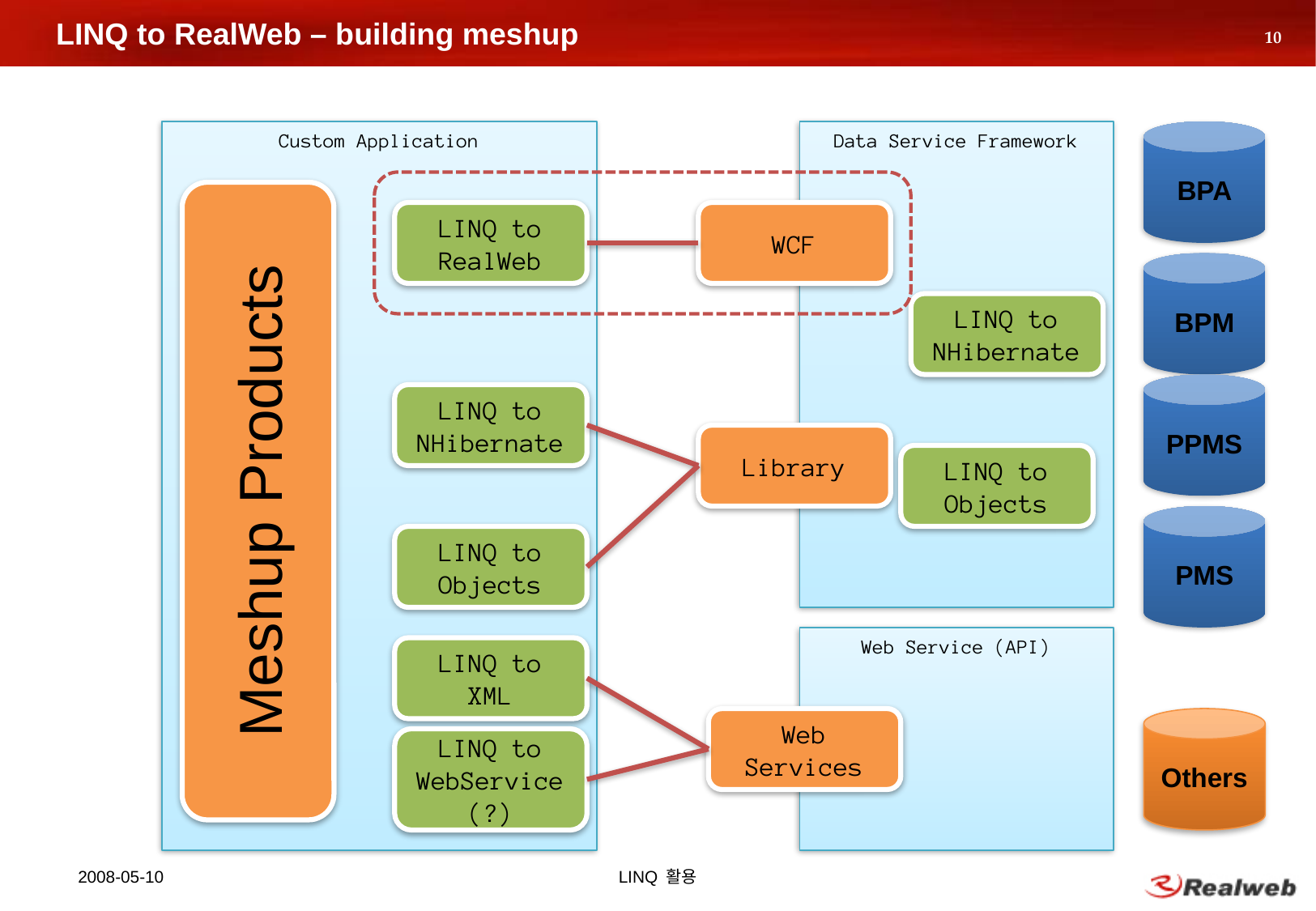

# LINQ to RealWeb – building meshup
10
Custom Application
Data Service Framework
BPA

Meshup Products
LINQ to RealWeb
WCF
BPM
LINQ to NHibernate
PPMS
LINQ to NHibernate
Library
LINQ to Objects
PMS
LINQ to Objects
Web Service (API)
LINQ to XML
Web Services
Others
LINQ to WebService(?)
2008-05-10
LINQ 활용